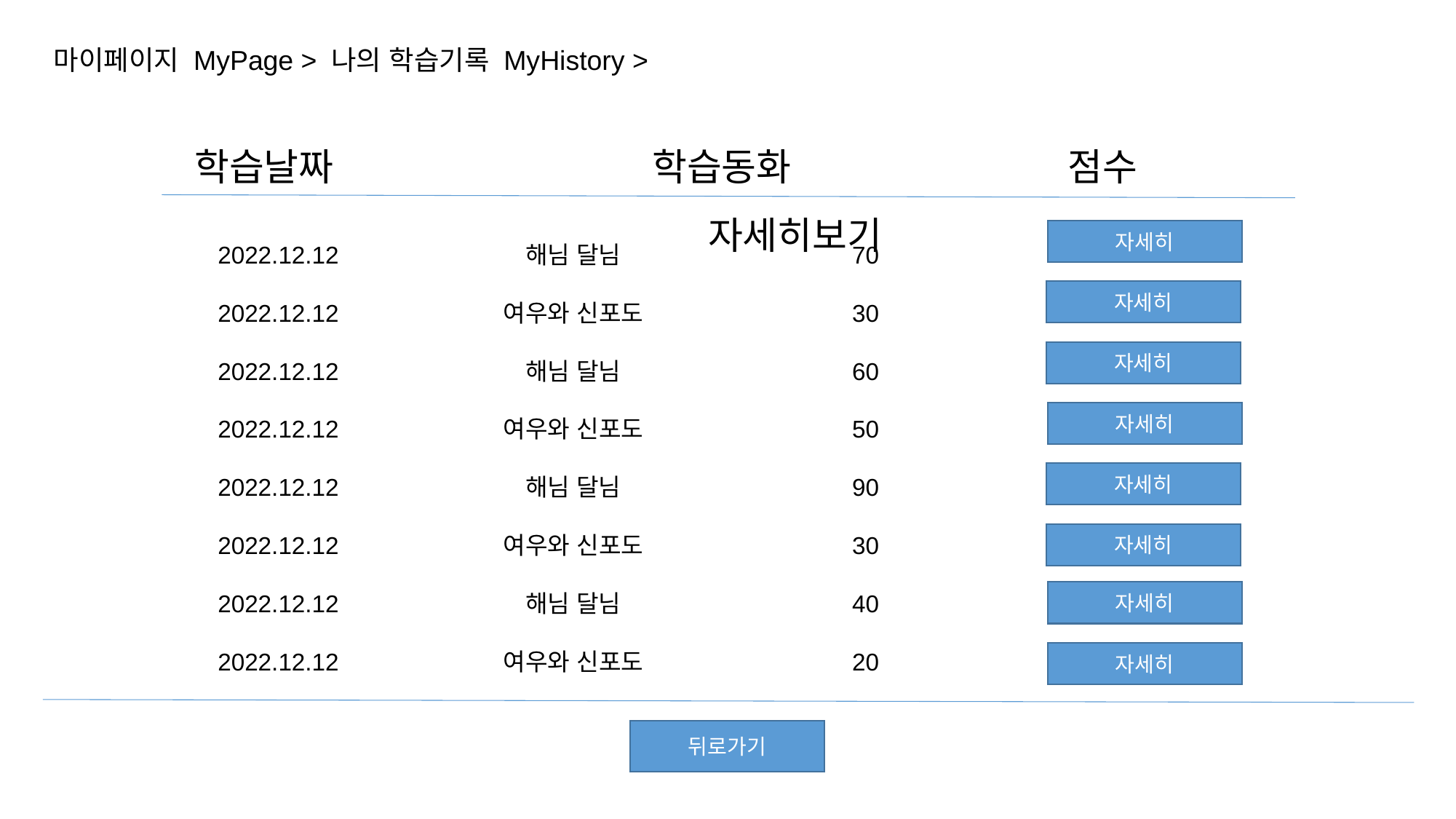

마이페이지 MyPage > 나의 학습기록 MyHistory >
학습날짜			  학습동화			점수			자세히보기
70
30
60
50
90
30
40
20
2022.12.12
2022.12.12
2022.12.12
2022.12.12
2022.12.12
2022.12.12
2022.12.12
2022.12.12
해님 달님
여우와 신포도
해님 달님
여우와 신포도
해님 달님
여우와 신포도
해님 달님
여우와 신포도
자세히
자세히
자세히
자세히
자세히
자세히
자세히
자세히
뒤로가기